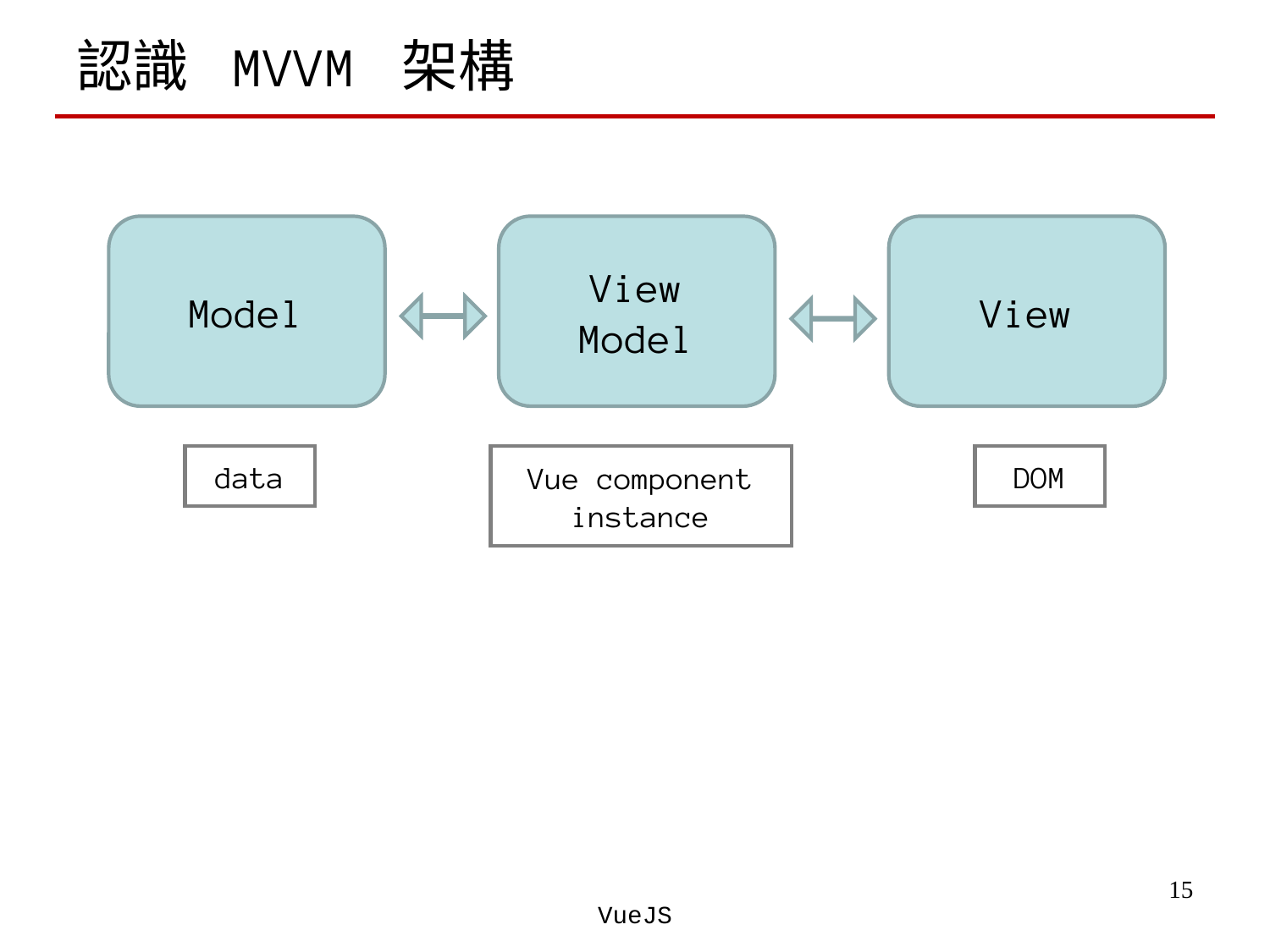

# 認識 MVVM 架構
Model
View
Model
View

data
Vue component
instance
DOM
15
VueJS